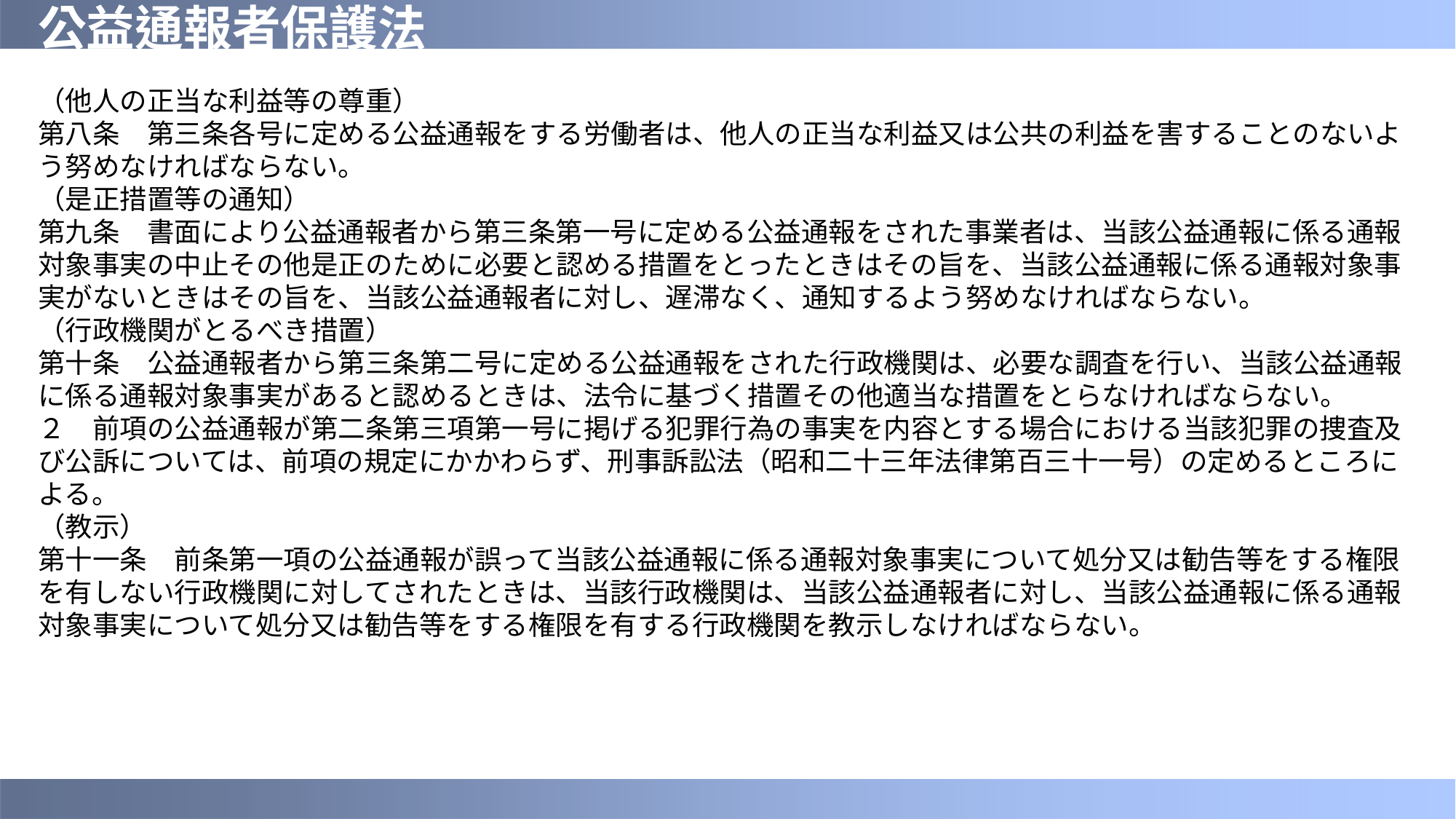

# 公益通報者保護法
（他人の正当な利益等の尊重）
第八条　第三条各号に定める公益通報をする労働者は、他人の正当な利益又は公共の利益を害することのないよう努めなければならない。
（是正措置等の通知）
第九条　書面により公益通報者から第三条第一号に定める公益通報をされた事業者は、当該公益通報に係る通報対象事実の中止その他是正のために必要と認める措置をとったときはその旨を、当該公益通報に係る通報対象事実がないときはその旨を、当該公益通報者に対し、遅滞なく、通知するよう努めなければならない。
（行政機関がとるべき措置）
第十条　公益通報者から第三条第二号に定める公益通報をされた行政機関は、必要な調査を行い、当該公益通報に係る通報対象事実があると認めるときは、法令に基づく措置その他適当な措置をとらなければならない。
２　前項の公益通報が第二条第三項第一号に掲げる犯罪行為の事実を内容とする場合における当該犯罪の捜査及び公訴については、前項の規定にかかわらず、刑事訴訟法（昭和二十三年法律第百三十一号）の定めるところによる。
（教示）
第十一条　前条第一項の公益通報が誤って当該公益通報に係る通報対象事実について処分又は勧告等をする権限を有しない行政機関に対してされたときは、当該行政機関は、当該公益通報者に対し、当該公益通報に係る通報対象事実について処分又は勧告等をする権限を有する行政機関を教示しなければならない。